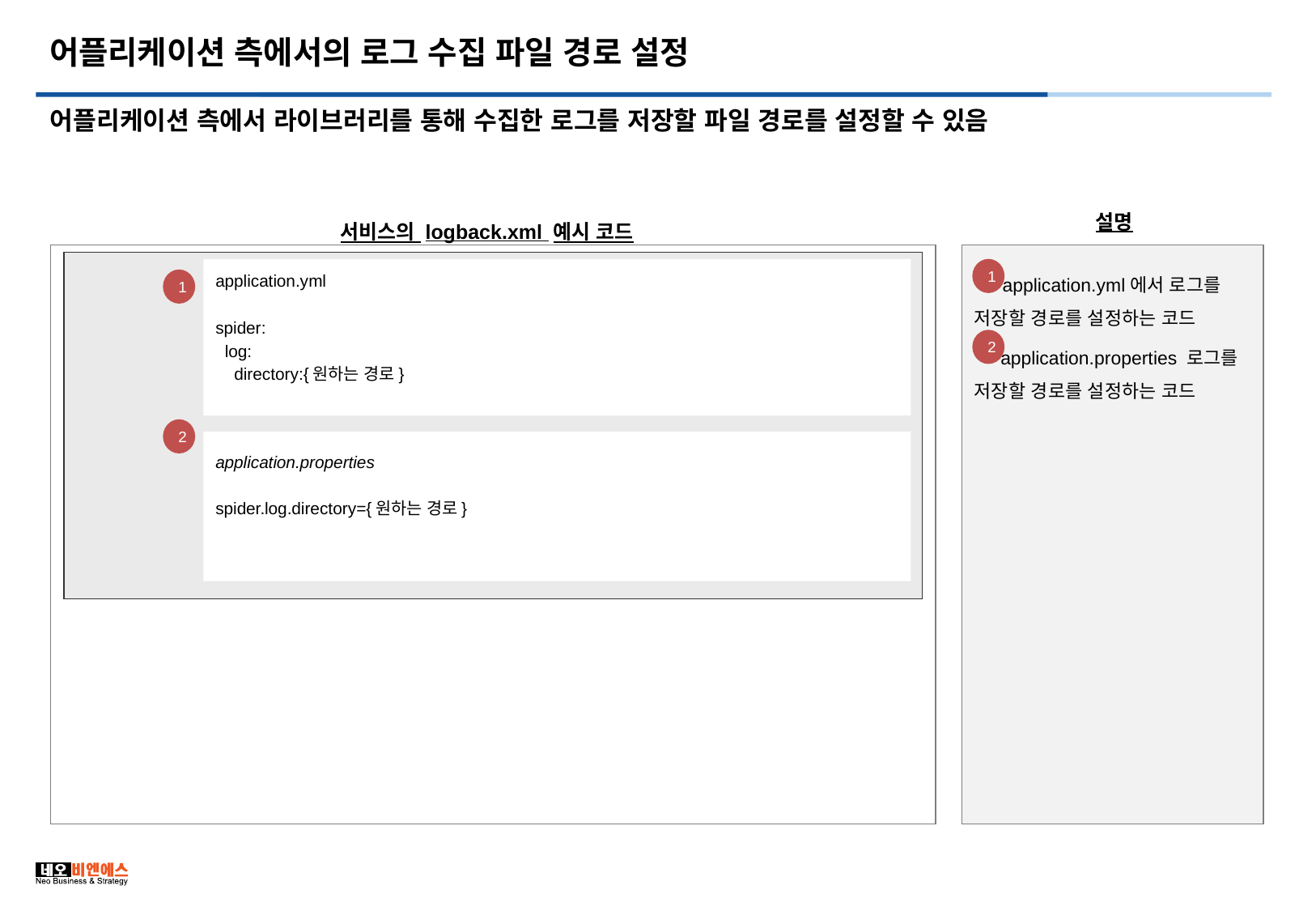

# 어플리케이션 측에서의 로그 수집 파일 경로 설정
어플리케이션 측에서 라이브러리를 통해 수집한 로그를 저장할 파일 경로를 설정할 수 있음

설명
서비스의 logback.xml 예시 코드

     application.yml에서 로그를 저장할 경로를 설정하는 코드
     application.properties 로그를 저장할 경로를 설정하는 코드

application.yml

spider:
  log:
    directory:{원하는 경로}

1
1
2

2
application.properties

spider.log.directory={원하는 경로}

3